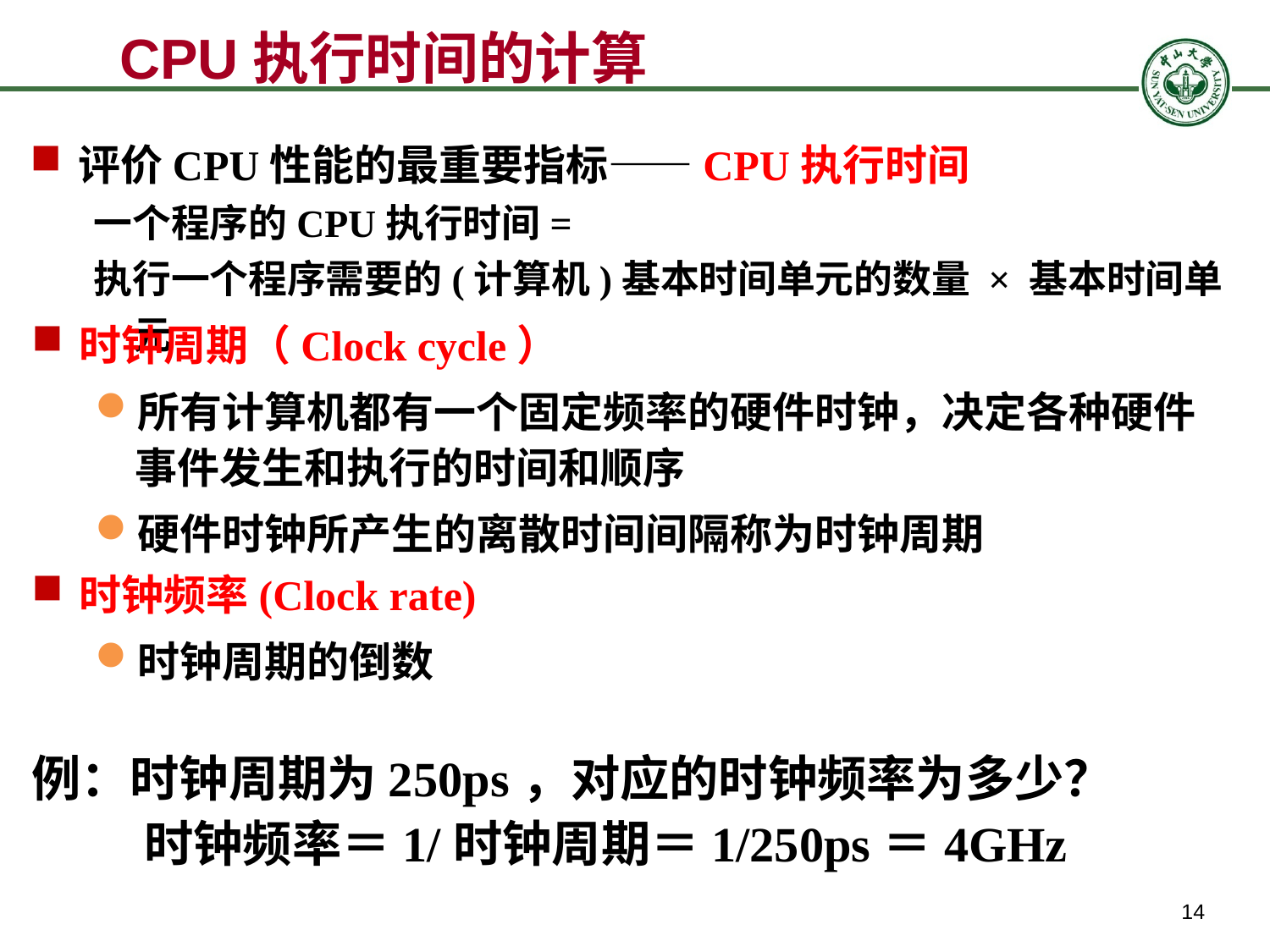

# CPU执行时间的计算
评价CPU性能的最重要指标——CPU执行时间
一个程序的CPU执行时间=
执行一个程序需要的(计算机)基本时间单元的数量 × 基本时间单元
时钟周期（Clock cycle）
所有计算机都有一个固定频率的硬件时钟，决定各种硬件事件发生和执行的时间和顺序
硬件时钟所产生的离散时间间隔称为时钟周期
时钟频率(Clock rate)
时钟周期的倒数

例：时钟周期为250ps，对应的时钟频率为多少？
         时钟频率＝1/时钟周期＝1/250ps＝4GHz